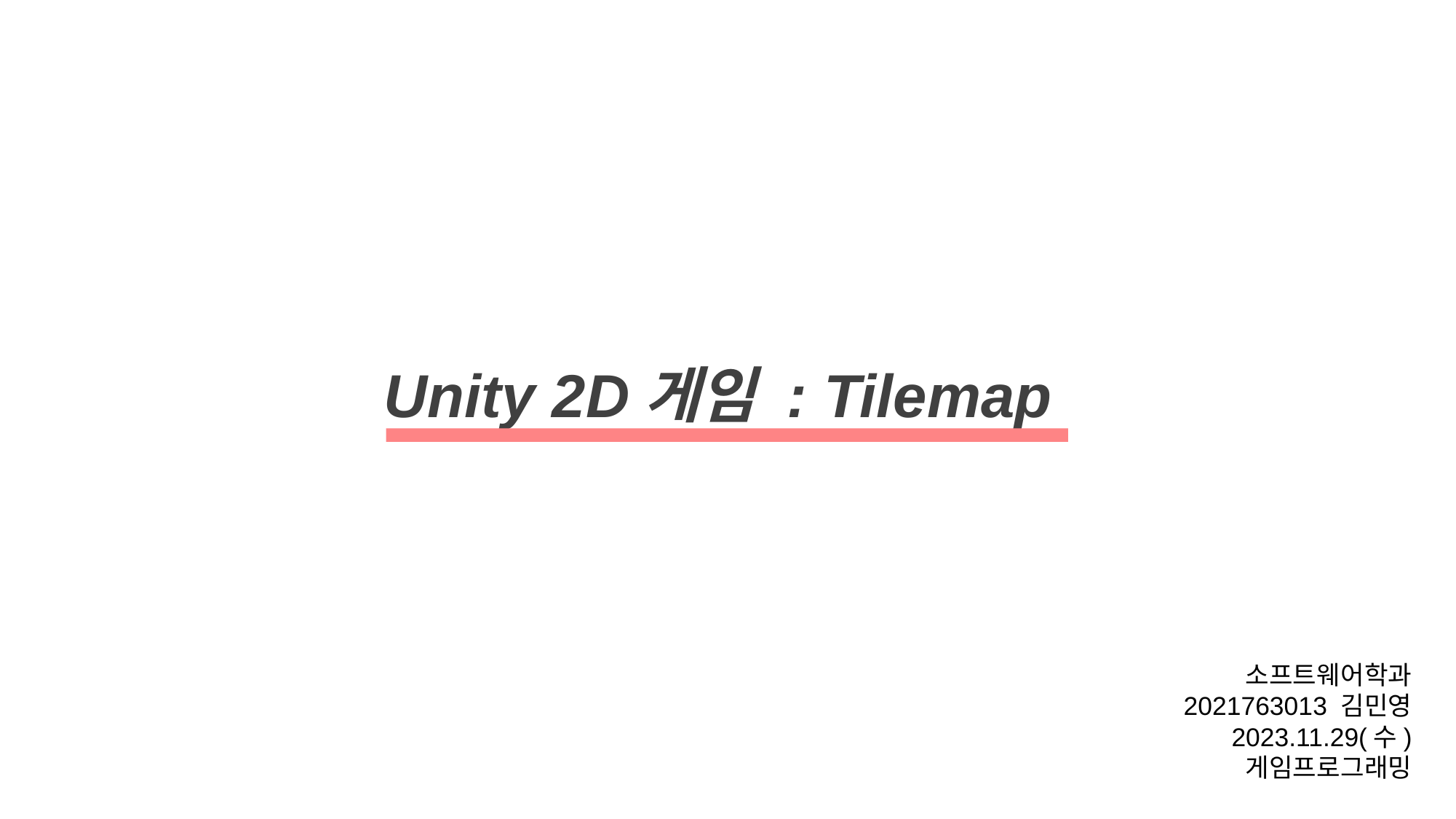

Unity 2D게임 : Tilemap

소프트웨어학과
2021763013 김민영
2023.11.29(수)
게임프로그래밍